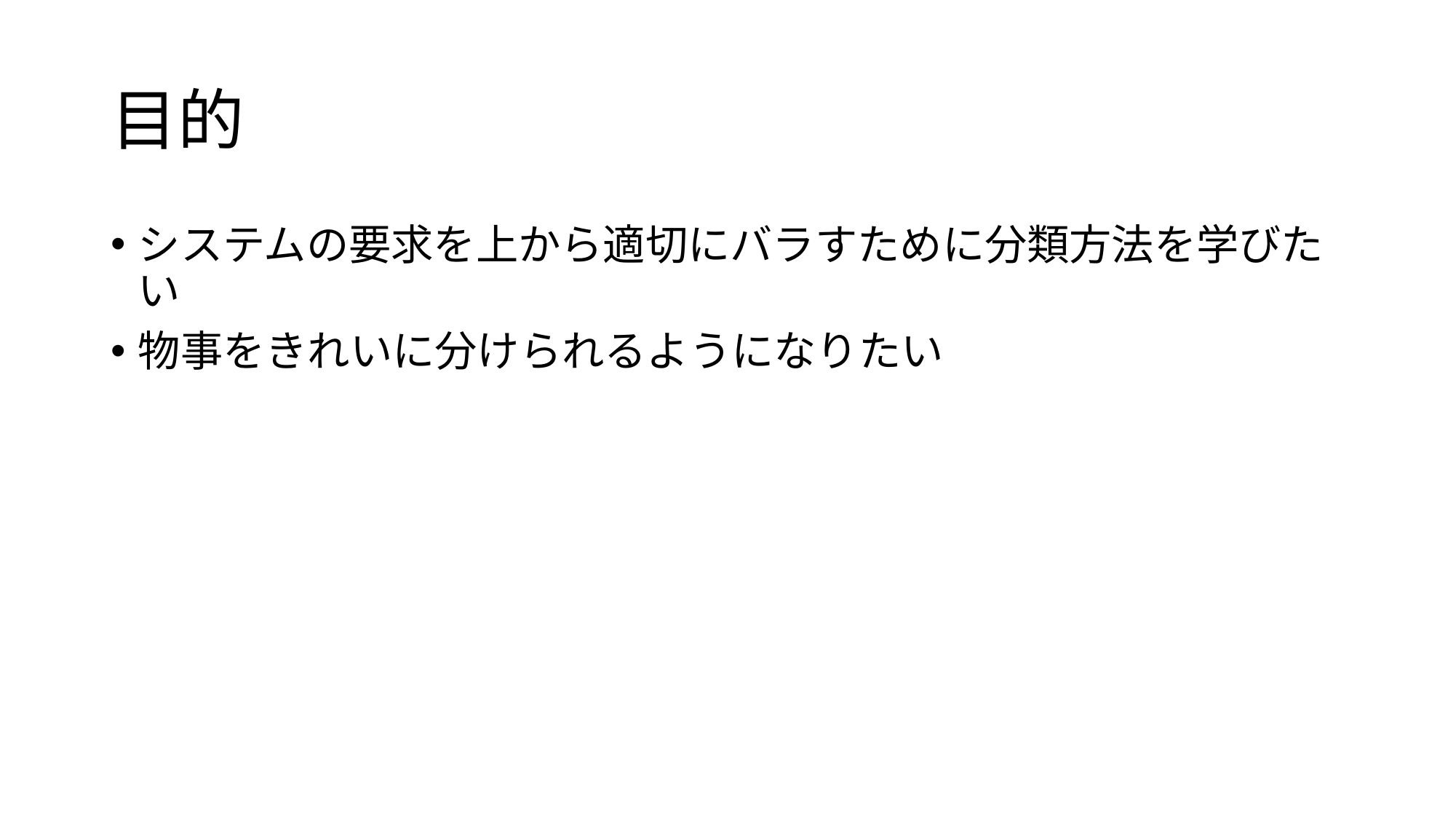

# 目的
システムの要求を上から適切にバラすために分類方法を学びたい
物事をきれいに分けられるようになりたい